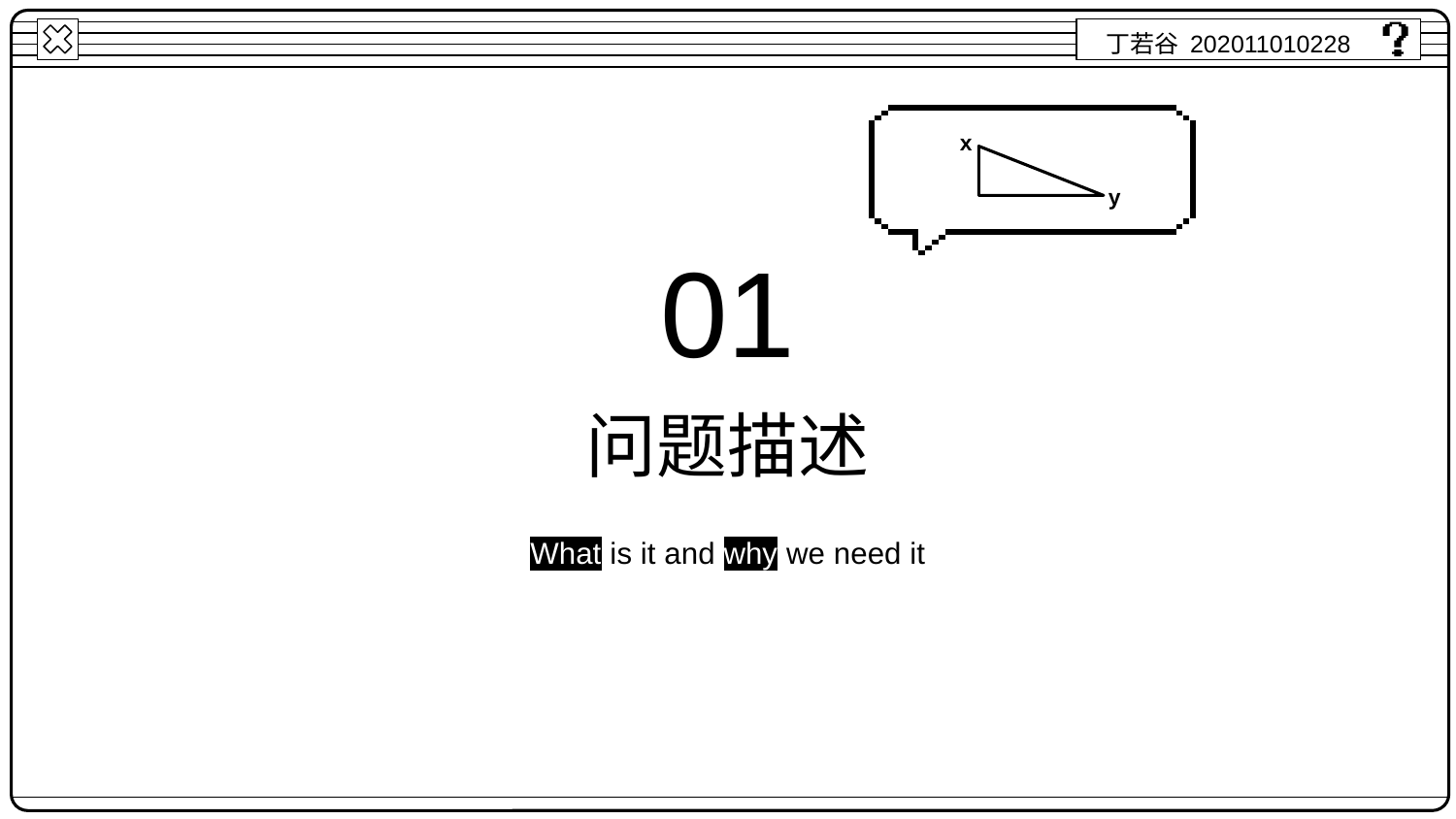

x

y
01
# 问题描述
What is it and why we need it